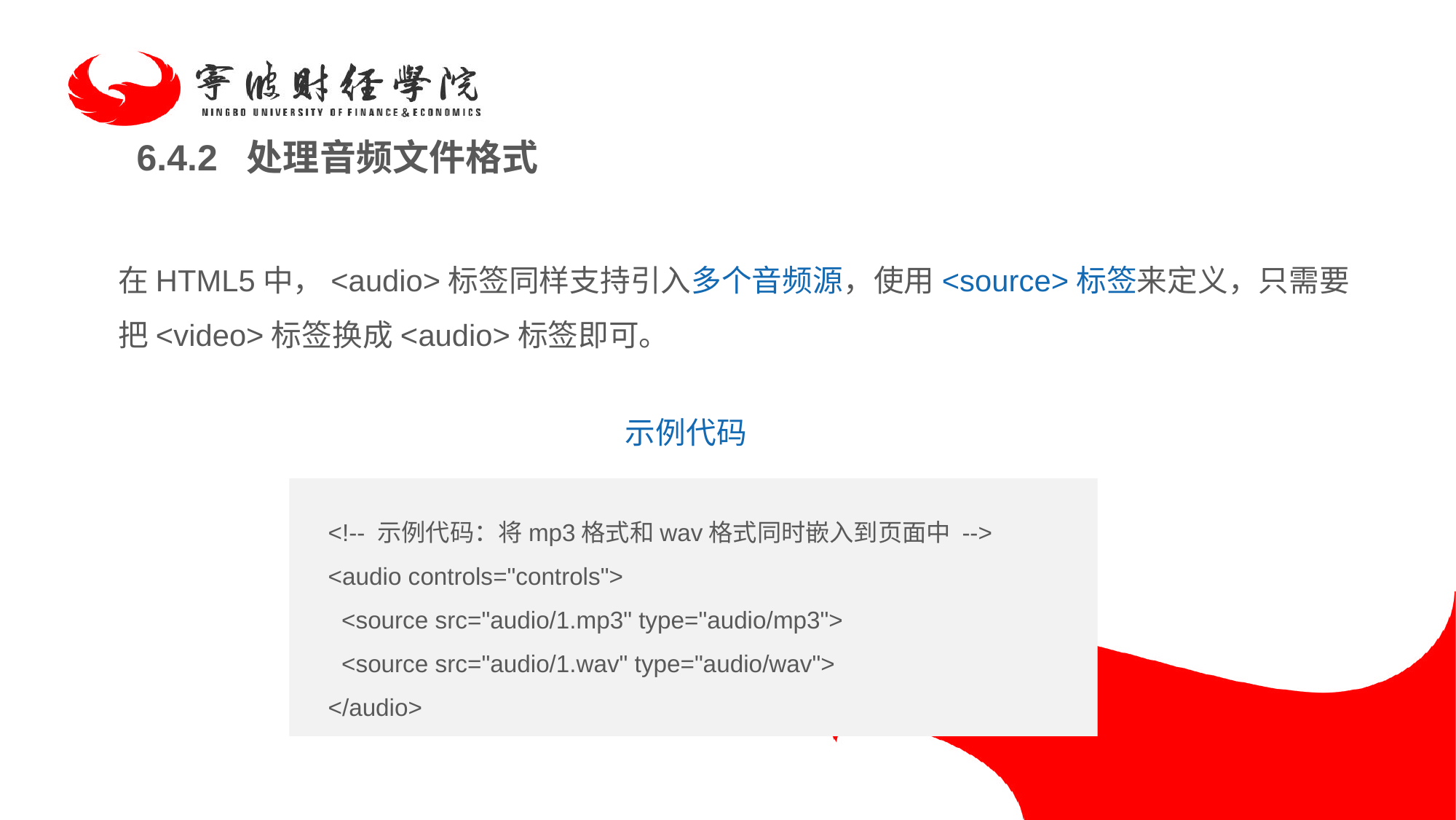

6.4.2  处理音频文件格式
在HTML5中，<audio>标签同样支持引入多个音频源，使用<source>标签来定义，只需要把<video>标签换成<audio>标签即可。
示例代码

<!-- 示例代码：将mp3格式和wav格式同时嵌入到页面中 -->
<audio controls="controls">
  <source src="audio/1.mp3" type="audio/mp3">
  <source src="audio/1.wav" type="audio/wav">
</audio>